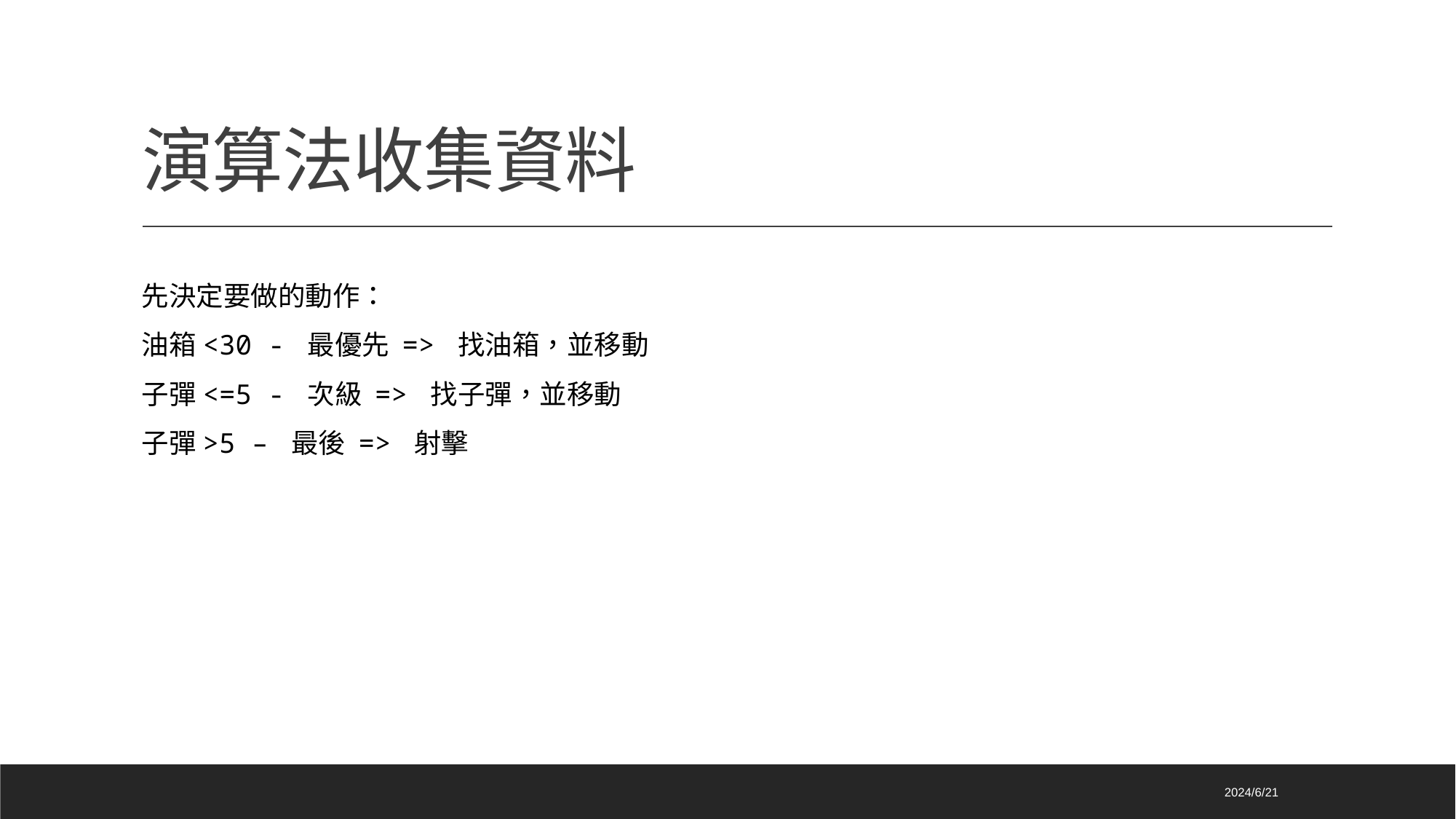

# 演算法收集資料
先決定要做的動作：
油箱<30 - 最優先 => 找油箱，並移動
子彈<=5 - 次級 => 找子彈，並移動
子彈>5 – 最後 => 射擊
2024/6/21